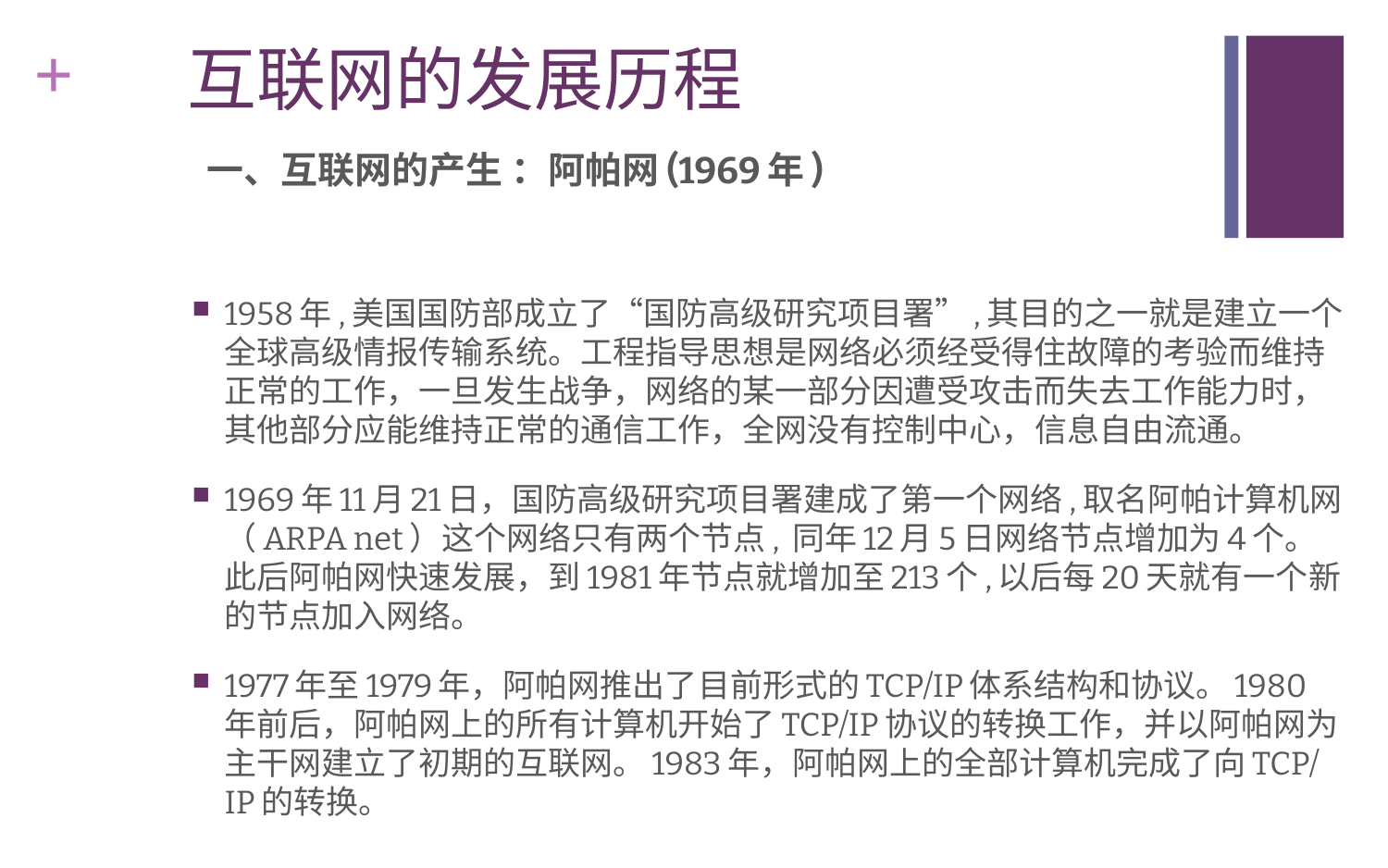

# 互联网的发展历程
 一、互联网的产生 ：阿帕网(1969年)

1958年,美国国防部成立了“国防高级研究项目署”,其目的之一就是建立一个全球高级情报传输系统。工程指导思想是网络必须经受得住故障的考验而维持正常的工作，一旦发生战争，网络的某一部分因遭受攻击而失去工作能力时，其他部分应能维持正常的通信工作，全网没有控制中心，信息自由流通。
1969年11月21日，国防高级研究项目署建成了第一个网络,取名阿帕计算机网（ARPA net）这个网络只有两个节点, 同年12月5日网络节点增加为4个。此后阿帕网快速发展，到1981年节点就增加至213个,以后每20天就有一个新的节点加入网络。
1977年至1979年，阿帕网推出了目前形式的TCP/IP体系结构和协议。1980年前后，阿帕网上的所有计算机开始了TCP/IP协议的转换工作，并以阿帕网为主干网建立了初期的互联网。1983年，阿帕网上的全部计算机完成了向TCP/IP的转换。